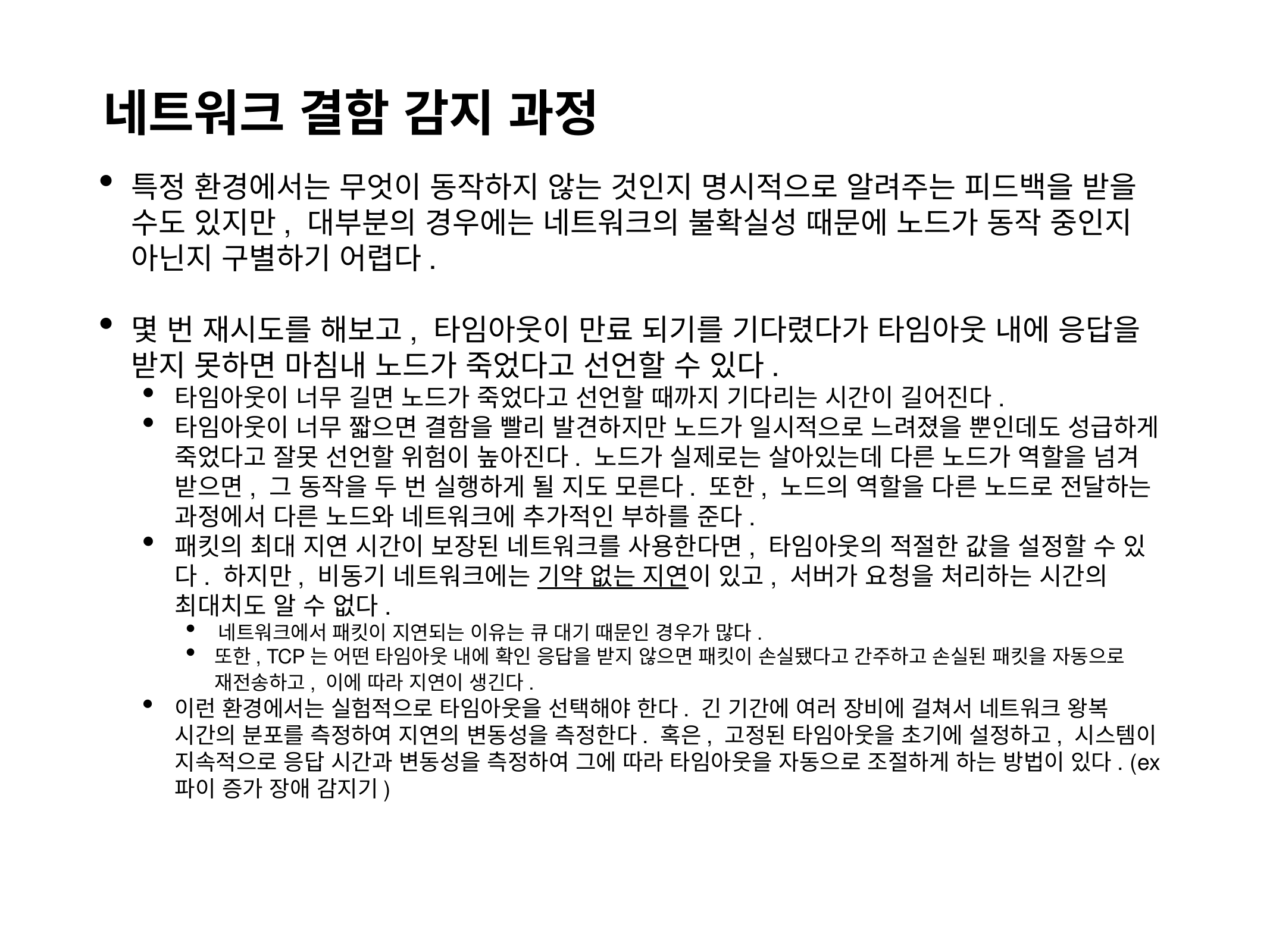

네트워크 결함 감지 과정
특정 환경에서는 무엇이 동작하지 않는 것인지 명시적으로 알려주는 피드백을 받을 수도 있지만, 대부분의 경우에는 네트워크의 불확실성 때문에 노드가 동작 중인지 아닌지 구별하기 어렵다.

몇 번 재시도를 해보고, 타임아웃이 만료 되기를 기다렸다가 타임아웃 내에 응답을 받지 못하면 마침내 노드가 죽었다고 선언할 수 있다.
타임아웃이 너무 길면 노드가 죽었다고 선언할 때까지 기다리는 시간이 길어진다.
타임아웃이 너무 짧으면 결함을 빨리 발견하지만 노드가 일시적으로 느려졌을 뿐인데도 성급하게 죽었다고 잘못 선언할 위험이 높아진다. 노드가 실제로는 살아있는데 다른 노드가 역할을 넘겨 받으면, 그 동작을 두 번 실행하게 될 지도 모른다. 또한, 노드의 역할을 다른 노드로 전달하는 과정에서 다른 노드와 네트워크에 추가적인 부하를 준다.
패킷의 최대 지연 시간이 보장된 네트워크를 사용한다면, 타임아웃의 적절한 값을 설정할 수 있다. 하지만, 비동기 네트워크에는 기약 없는 지연이 있고, 서버가 요청을 처리하는 시간의 최대치도 알 수 없다.
네트워크에서 패킷이 지연되는 이유는 큐 대기 때문인 경우가 많다.
또한, TCP는 어떤 타임아웃 내에 확인 응답을 받지 않으면 패킷이 손실됐다고 간주하고 손실된 패킷을 자동으로 재전송하고, 이에 따라 지연이 생긴다.
이런 환경에서는 실험적으로 타임아웃을 선택해야 한다. 긴 기간에 여러 장비에 걸쳐서 네트워크 왕복 시간의 분포를 측정하여 지연의 변동성을 측정한다. 혹은, 고정된 타임아웃을 초기에 설정하고, 시스템이 지속적으로 응답 시간과 변동성을 측정하여 그에 따라 타임아웃을 자동으로 조절하게 하는 방법이 있다. (ex 파이 증가 장애 감지기)